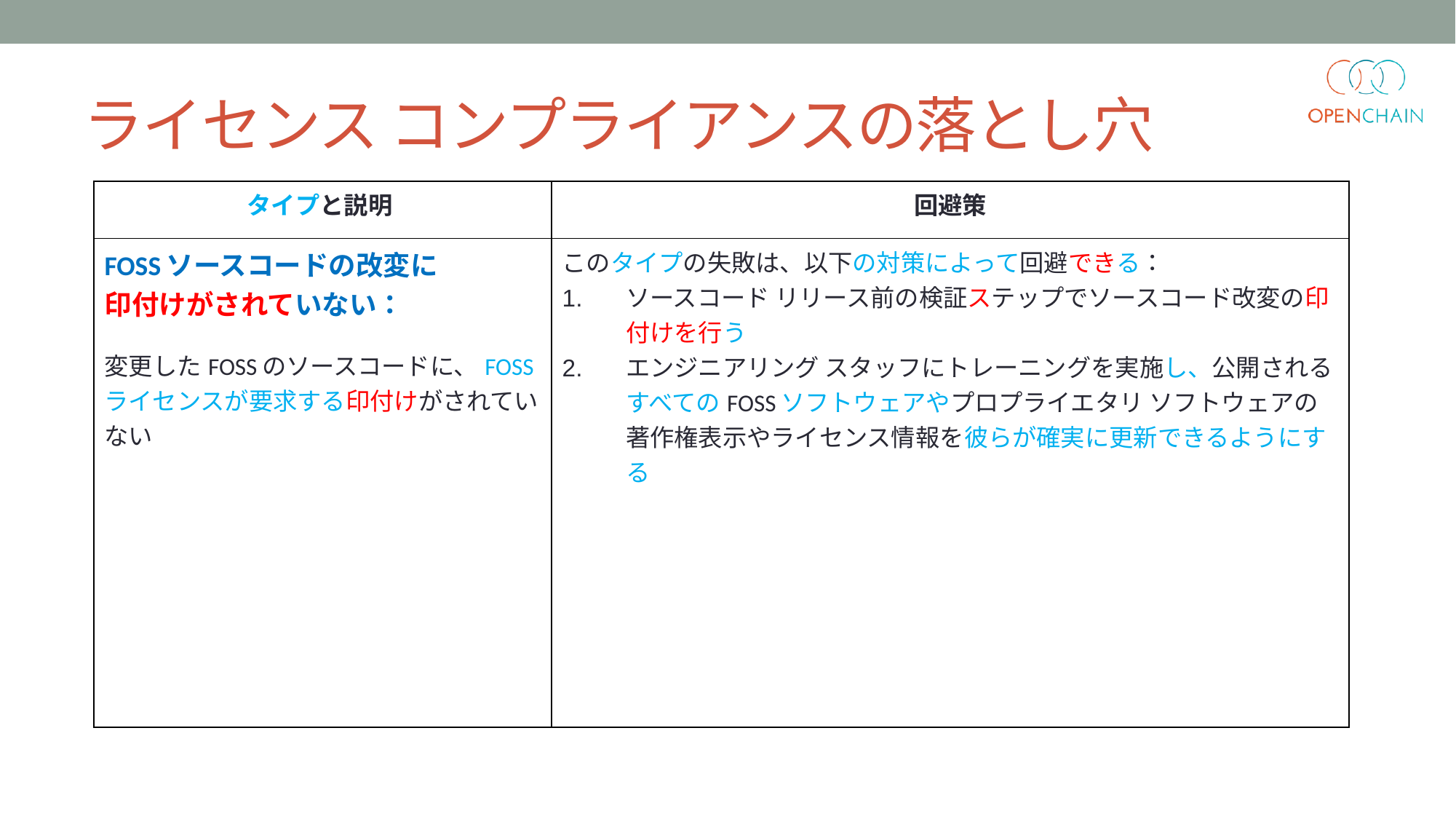

# ライセンス コンプライアンスの落とし穴
| タイプと説明 | 回避策 |
| --- | --- |
| FOSSソースコードの改変に 印付けがされていない： 変更したFOSSのソースコードに、FOSSライセンスが要求する印付けがされていない | このタイプの失敗は、以下の対策によって回避できる： ソースコード リリース前の検証ステップでソースコード改変の印付けを行う エンジニアリング スタッフにトレーニングを実施し、公開されるすべてのFOSSソフトウェアやプロプライエタリ ソフトウェアの著作権表示やライセンス情報を彼らが確実に更新できるようにする |